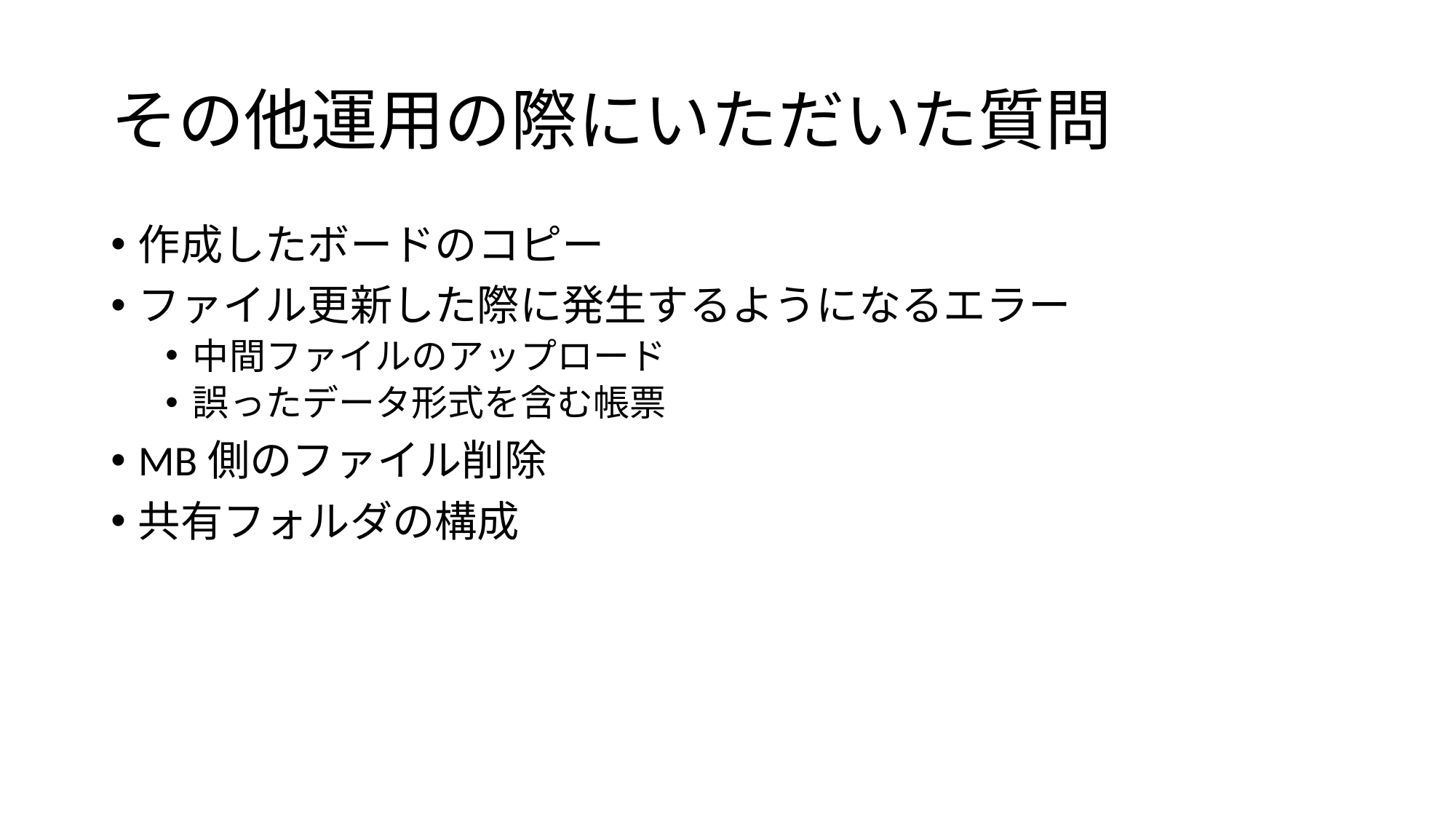

# その他運用の際にいただいた質問
作成したボードのコピー
ファイル更新した際に発生するようになるエラー
中間ファイルのアップロード
誤ったデータ形式を含む帳票
MB側のファイル削除
共有フォルダの構成